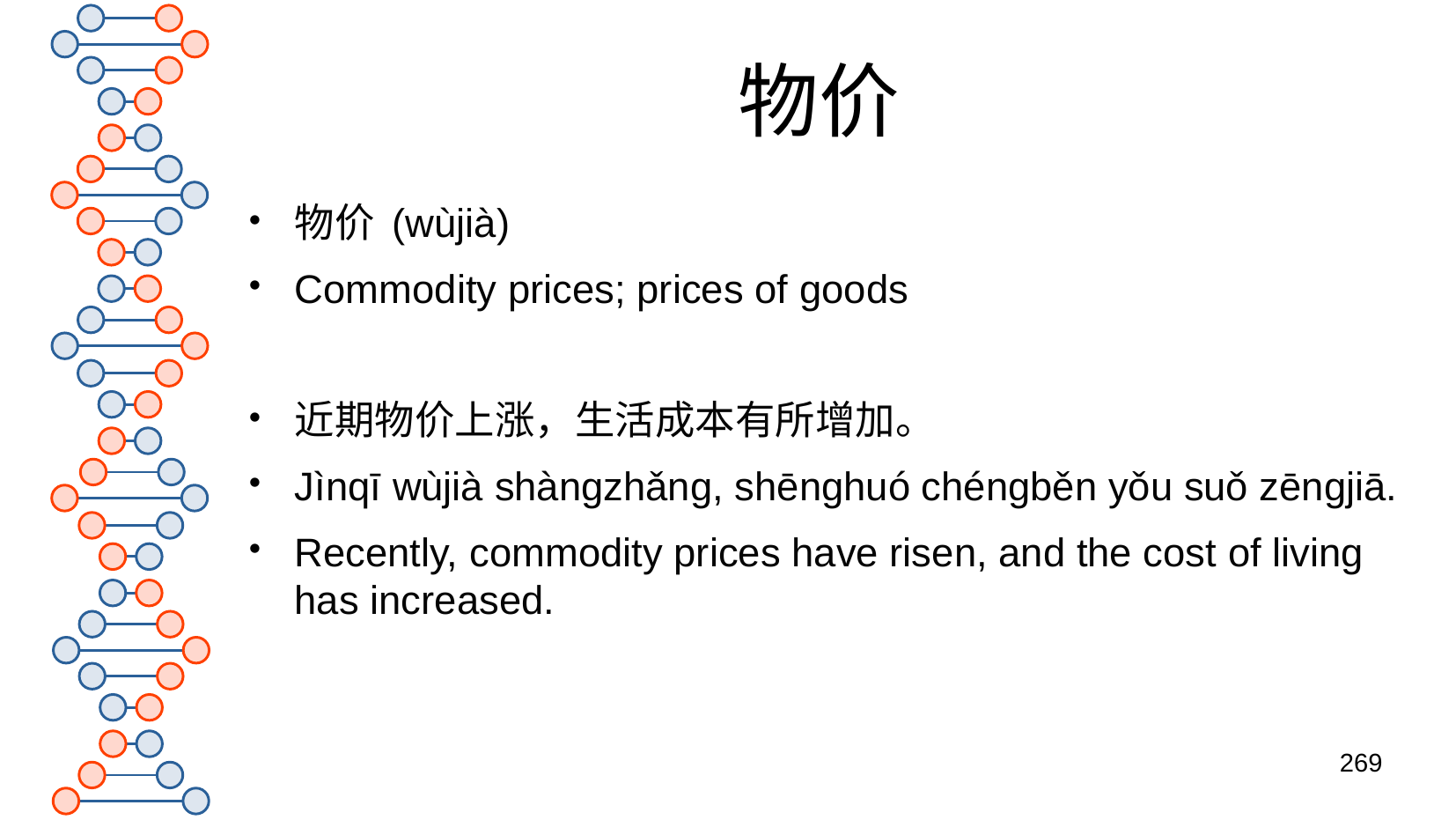

# 物价
物价 (wùjià)
Commodity prices; prices of goods

近期物价上涨，生活成本有所增加。
Jìnqī wùjià shàngzhǎng, shēnghuó chéngběn yǒu suǒ zēngjiā.
Recently, commodity prices have risen, and the cost of living has increased.

269